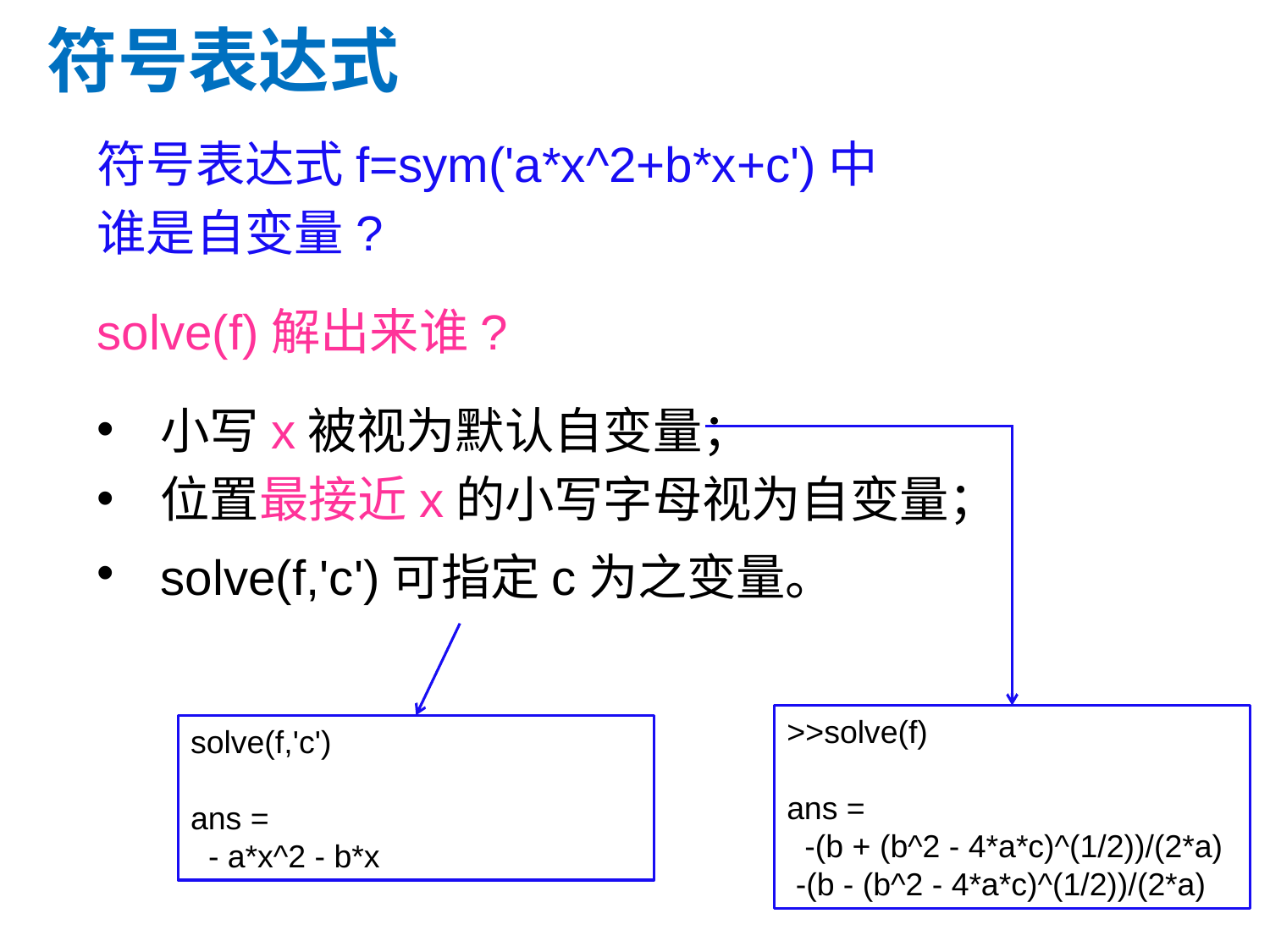

符号表达式
符号表达式f=sym('a*x^2+b*x+c')中
谁是自变量?

solve(f)解出来谁?

小写x被视为默认自变量；
位置最接近x的小写字母视为自变量；
solve(f,'c')可指定c为之变量。

>>solve(f)

ans =
  -(b + (b^2 - 4*a*c)^(1/2))/(2*a)
 -(b - (b^2 - 4*a*c)^(1/2))/(2*a)
solve(f,'c')

ans =
  - a*x^2 - b*x